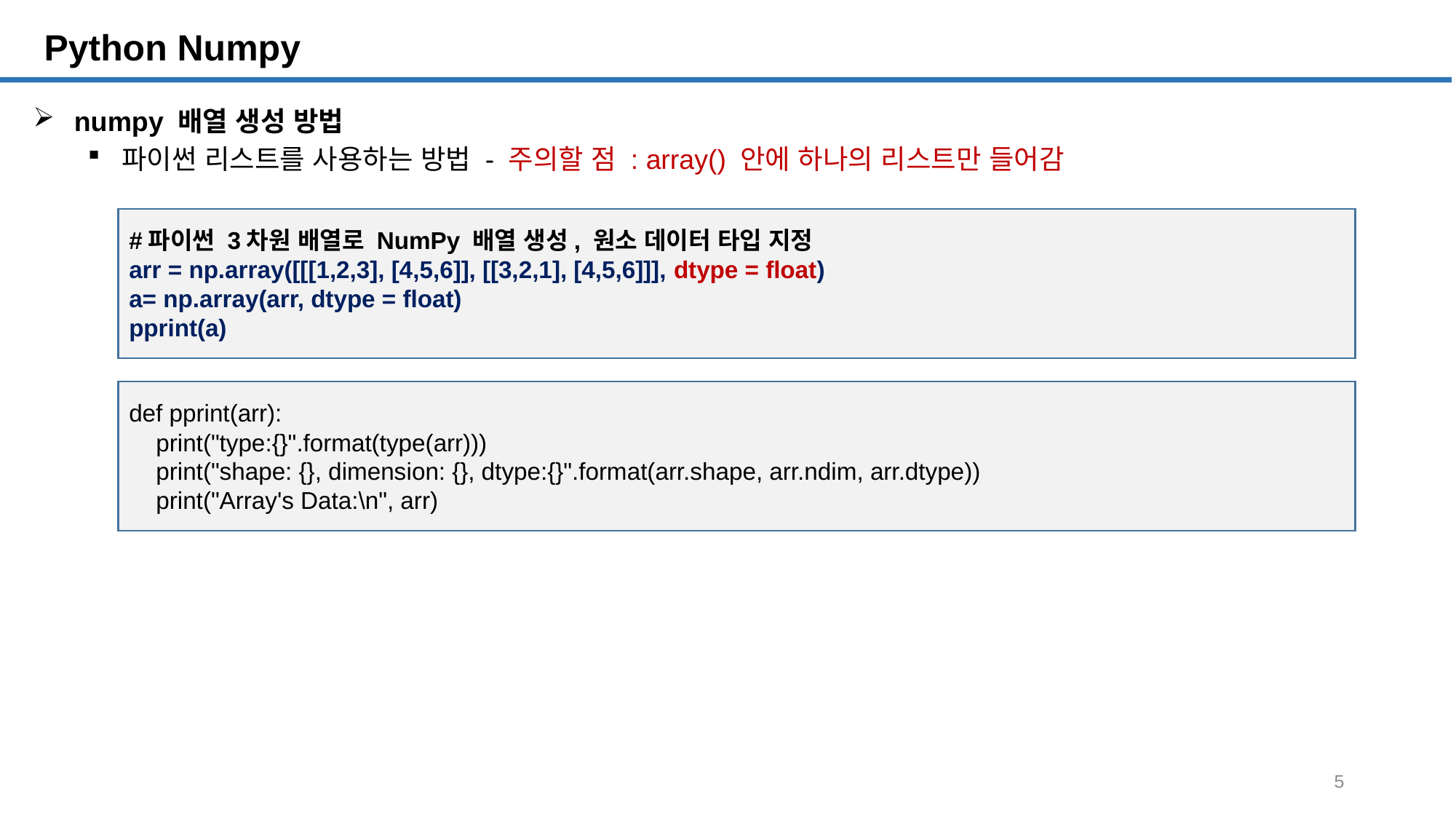

SQL 튜닝 개요
# Python Numpy

numpy 배열 생성 방법
파이썬 리스트를 사용하는 방법 - 주의할 점 : array() 안에 하나의 리스트만 들어감
#파이썬 3차원 배열로 NumPy 배열 생성, 원소 데이터 타입 지정
arr = np.array([[[1,2,3], [4,5,6]], [[3,2,1], [4,5,6]]], dtype = float)
a= np.array(arr, dtype = float)
pprint(a)
def pprint(arr):
    print("type:{}".format(type(arr)))
    print("shape: {}, dimension: {}, dtype:{}".format(arr.shape, arr.ndim, arr.dtype))
    print("Array's Data:\n", arr)
5